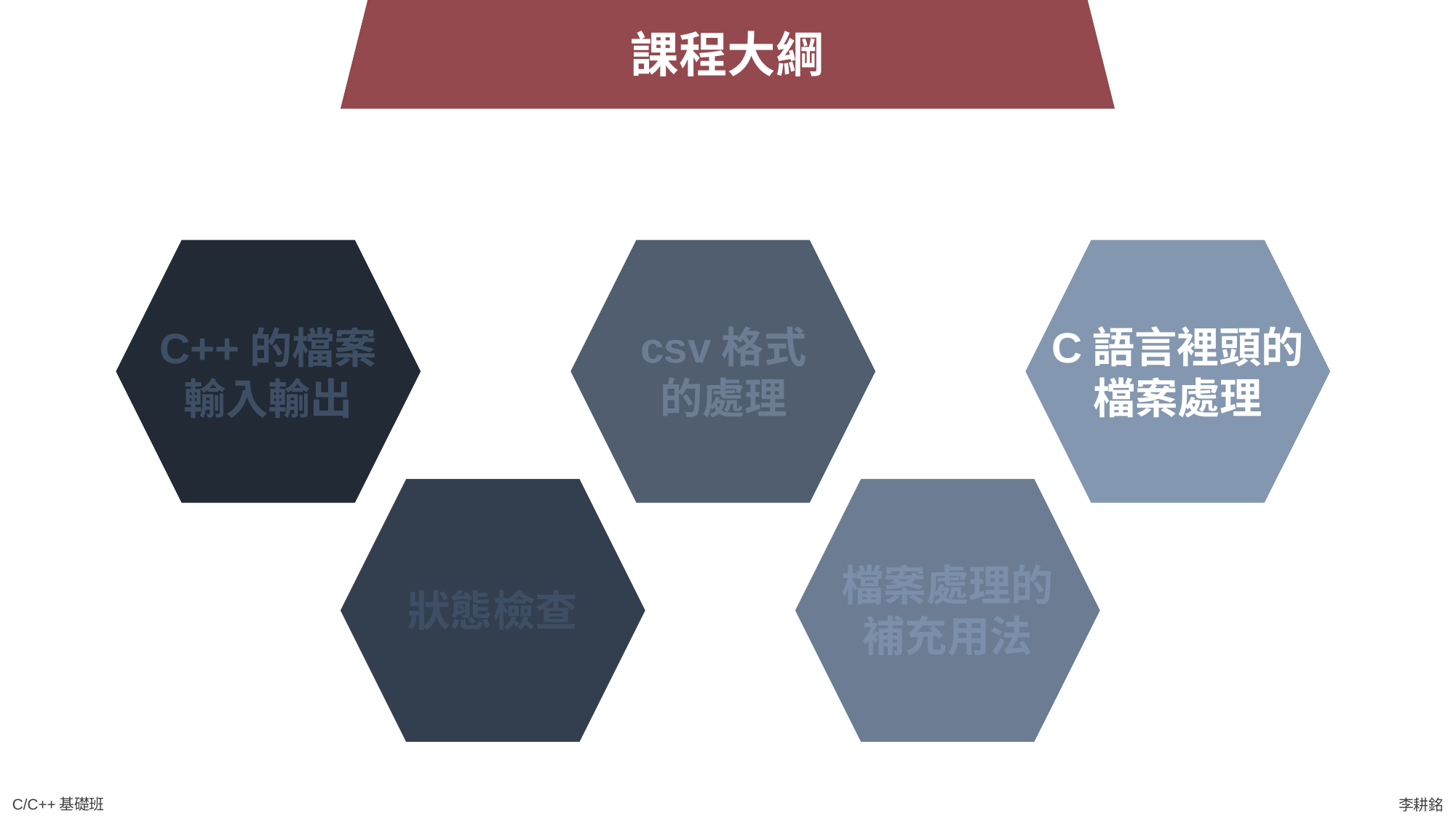

課程大綱

C++的檔案輸入輸出
csv格式的處理
C語言裡頭的檔案處理

檔案處理的補充用法
狀態檢查
C/C++基礎班
李耕銘